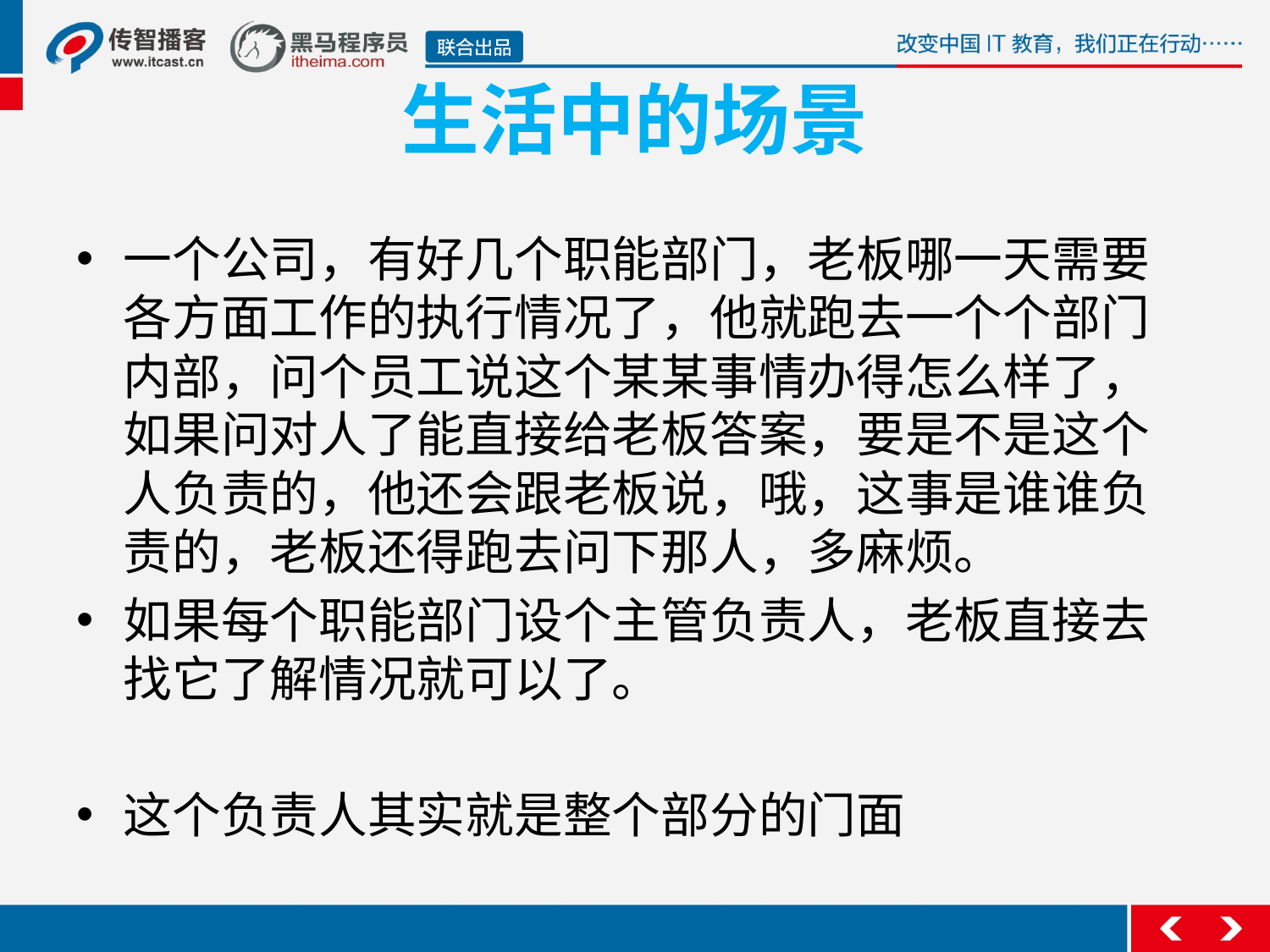

# 生活中的场景
一个公司，有好几个职能部门，老板哪一天需要各方面工作的执行情况了，他就跑去一个个部门内部，问个员工说这个某某事情办得怎么样了，如果问对人了能直接给老板答案，要是不是这个人负责的，他还会跟老板说，哦，这事是谁谁负责的，老板还得跑去问下那人，多麻烦。
如果每个职能部门设个主管负责人，老板直接去找它了解情况就可以了。

这个负责人其实就是整个部分的门面